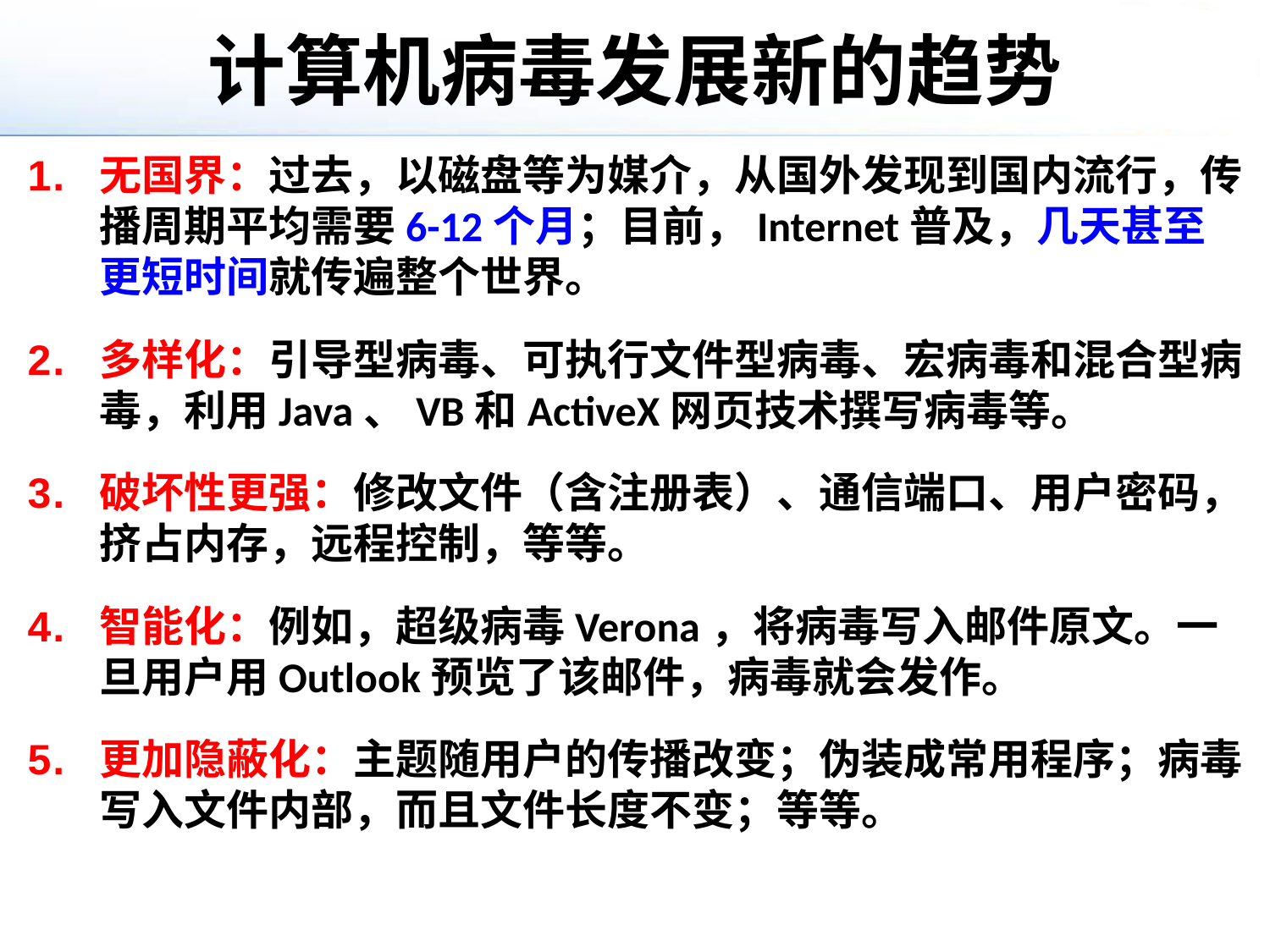

# 计算机病毒发展新的趋势
无国界：过去，以磁盘等为媒介，从国外发现到国内流行，传播周期平均需要6-12个月；目前，Internet普及，几天甚至更短时间就传遍整个世界。
多样化：引导型病毒、可执行文件型病毒、宏病毒和混合型病毒，利用Java、VB和ActiveX网页技术撰写病毒等。
破坏性更强：修改文件（含注册表）、通信端口、用户密码，挤占内存，远程控制，等等。
智能化：例如，超级病毒Verona，将病毒写入邮件原文。一旦用户用Outlook预览了该邮件，病毒就会发作。
更加隐蔽化：主题随用户的传播改变；伪装成常用程序；病毒写入文件内部，而且文件长度不变；等等。